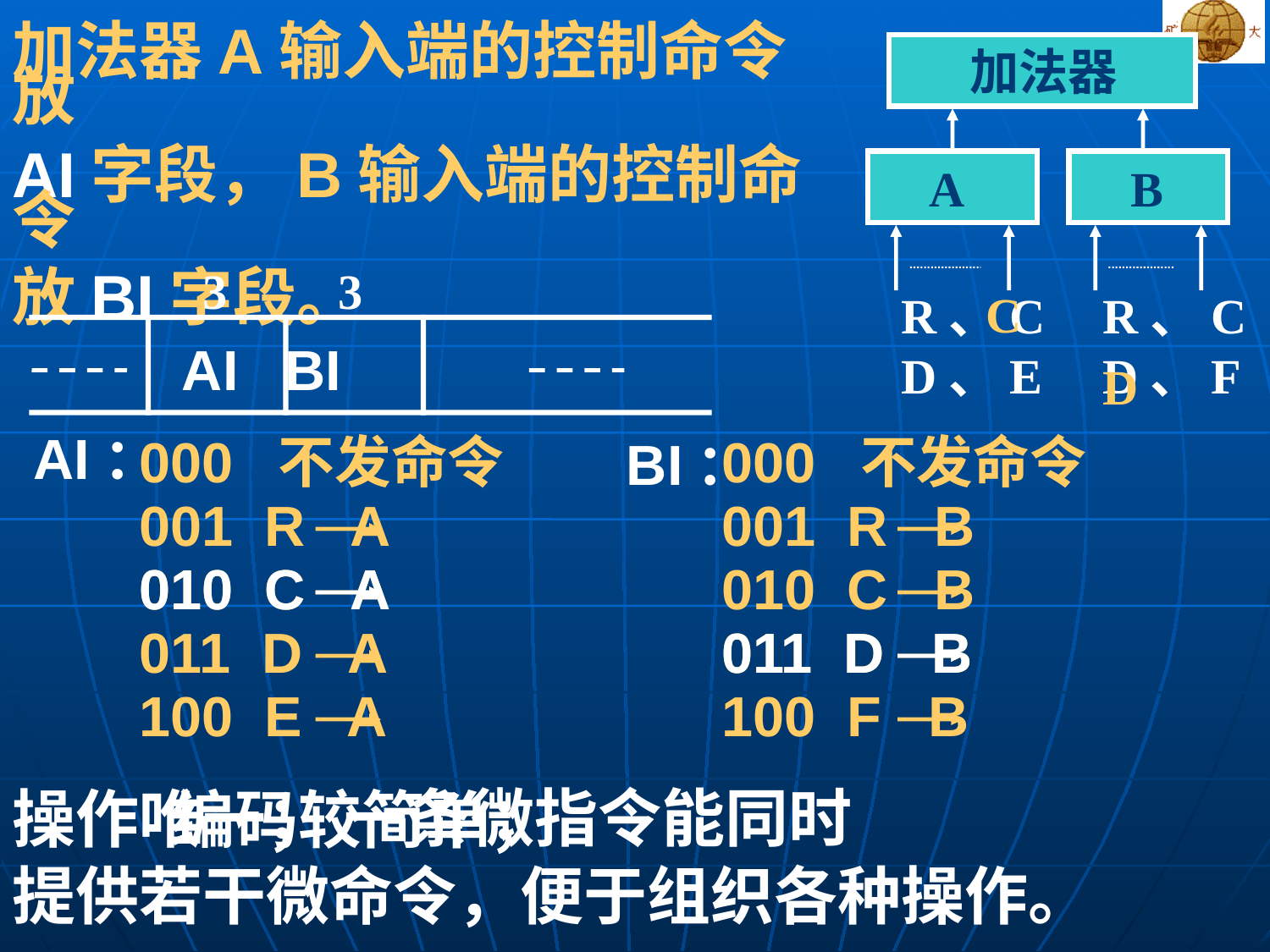

加法器A输入端的控制命令放
AI字段，B输入端的控制命令
放BI字段。
     加法器

    A

    B

R、C
D、E
R、C
D、F
3         3

AI   BI

C
D
AI：
BI：
000  不发命令
001  R   A

010  C   A

011  D   A

100  E   A

000  不发命令
001  R   B

010  C   B

011  D   B

100  F   B

010  C   A

011  D   B

操作唯一；
          编码较简单；
                      一条微指令能同时
提供若干微命令，便于组织各种操作。